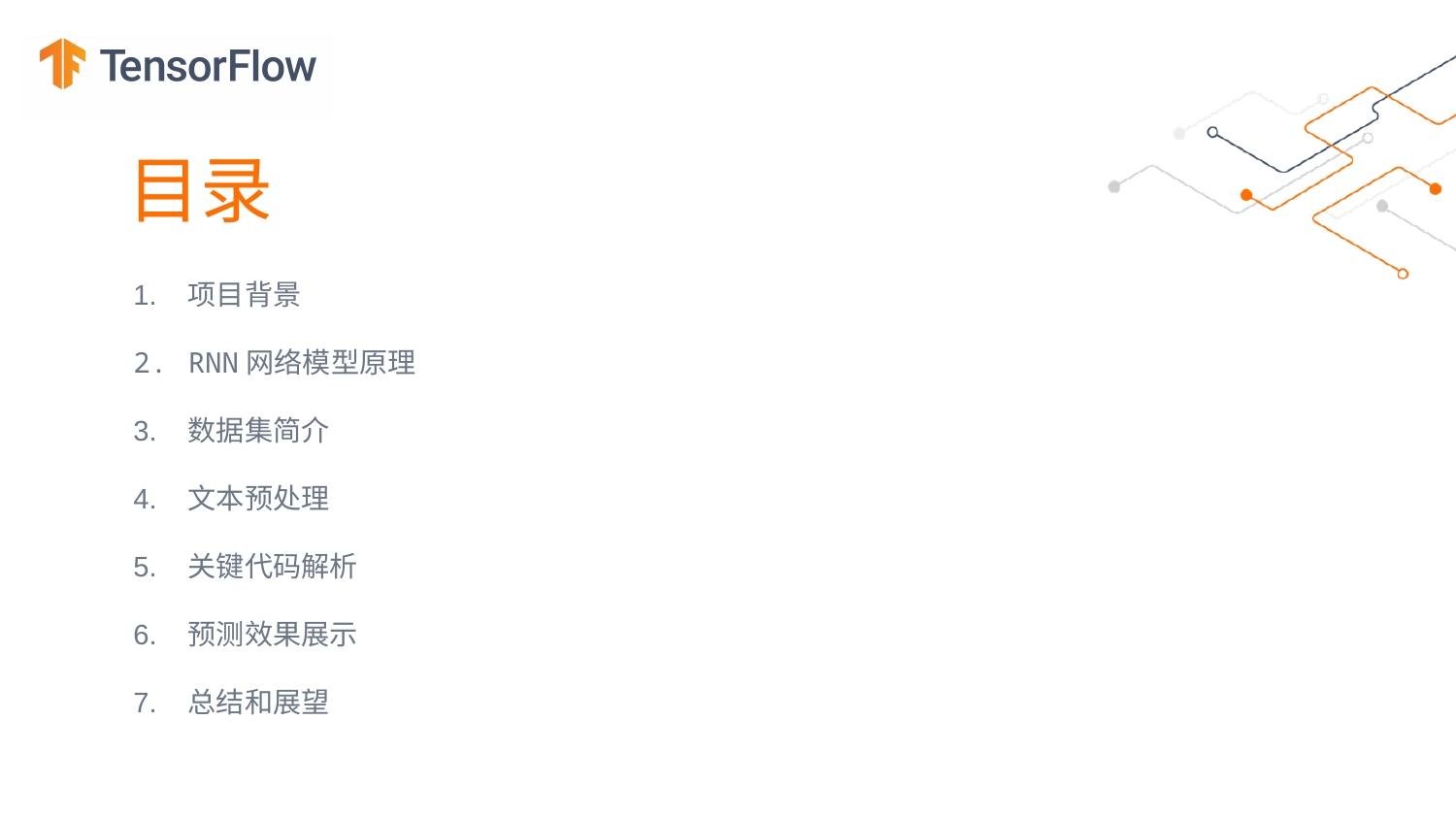

目录
项目背景
RNN网络模型原理
数据集简介
文本预处理
关键代码解析
预测效果展示
总结和展望